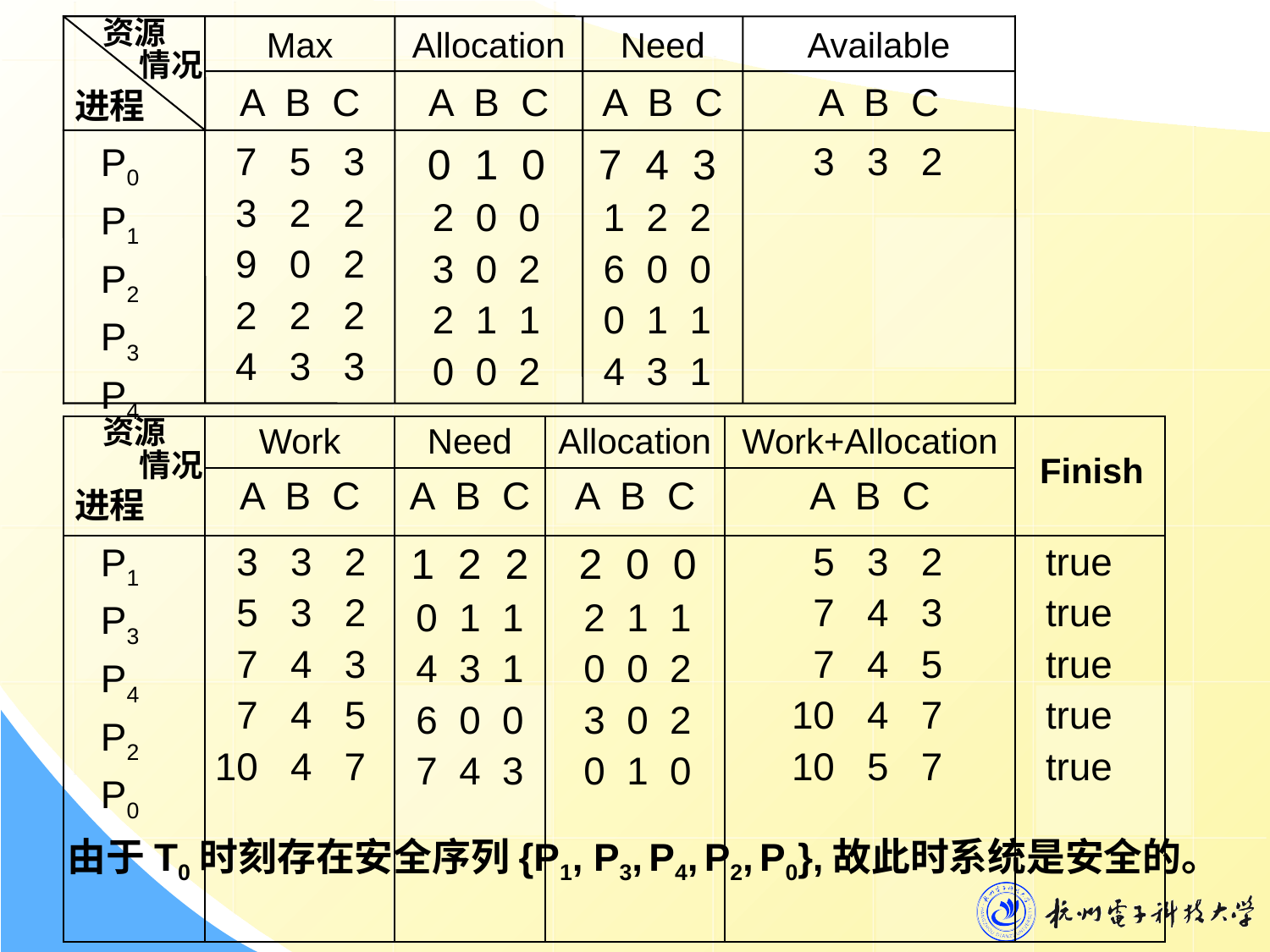

资源

Max

Allocation

Need

Available

A  B  C

A  B  C
A  B  C
A  B  C

情况
进程
P0
P1
P2
P3
P4
7   5   3
3   2   2
9   0   2
2   2   2
4   3   3
0  1  0
2  0  0
3  0  2
2  1  1
0  0  2
7  4  3
1  2  2
6  0  0
0  1  1
4  3  1
 3   3   2

资源
|  | Work | Need | Allocation | Work+Allocation |  |
| --- | --- | --- | --- | --- | --- |
|  | A B C | A B C | A B C | A B C |  |
|  |  |  |  |  |  |
情况
Finish
进程
P1
P3
P4
P2
P0
3   3   2
5   3   2
7   4   3
7   4   5
10   4   7
1  2  2
0  1  1
4  3  1
6  0  0
7  4  3
2  0  0
2  1  1
0  0  2
3  0  2
0  1  0
 5   3   2
7   4   3
7   4   5
10   4   7
10   5   7
 true
true
true
true
true
由于T0时刻存在安全序列{P1, P3, P4, P2, P0},故此时系统是安全的。